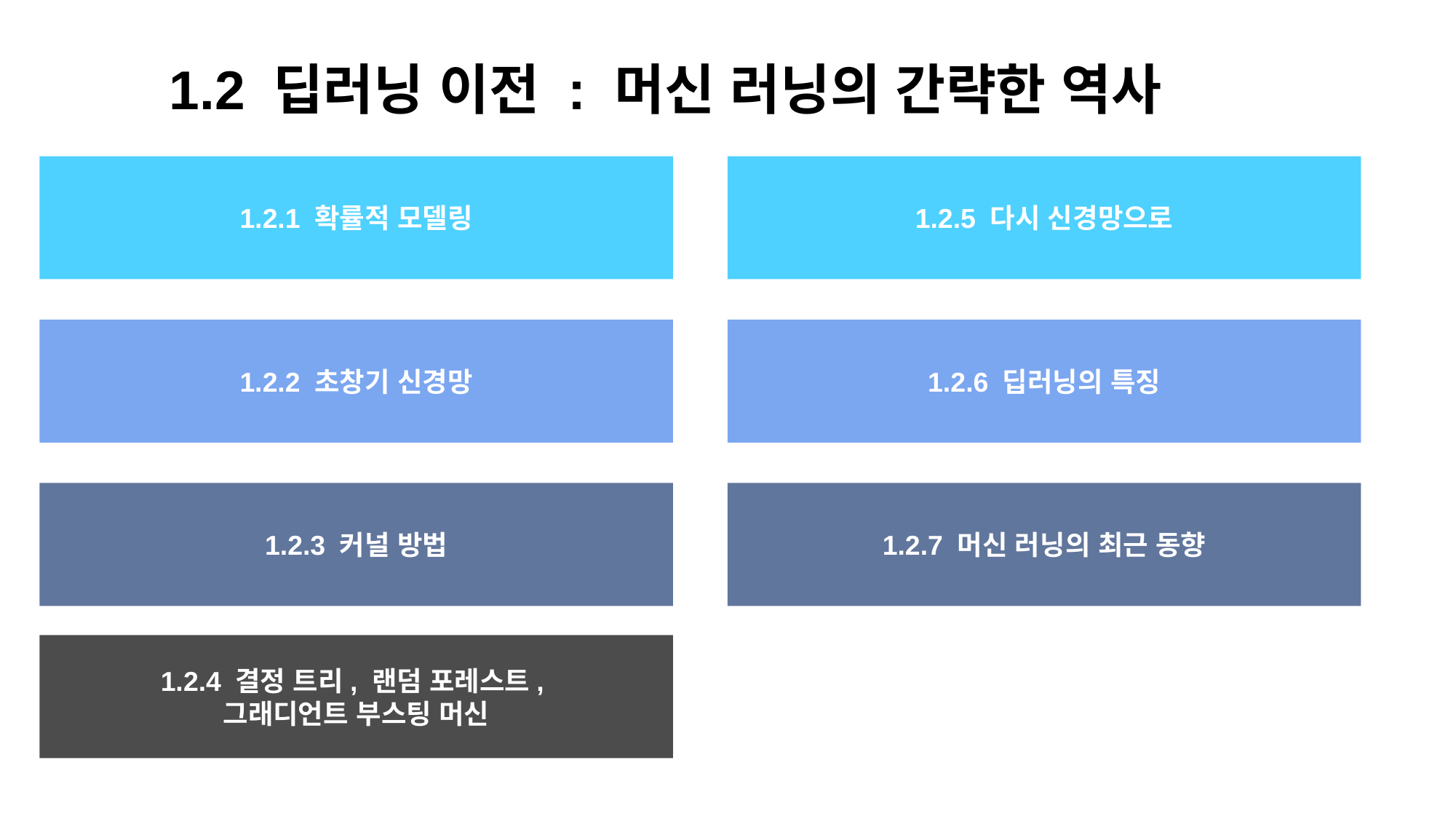

1.2 딥러닝 이전 : 머신 러닝의 간략한 역사
1.2.1 확률적 모델링
1.2.5 다시 신경망으로
1.2.2 초창기 신경망
1.2.6 딥러닝의 특징
1.2.3 커널 방법
1.2.7 머신 러닝의 최근 동향
1.2.4 결정 트리, 랜덤 포레스트,
그래디언트 부스팅 머신